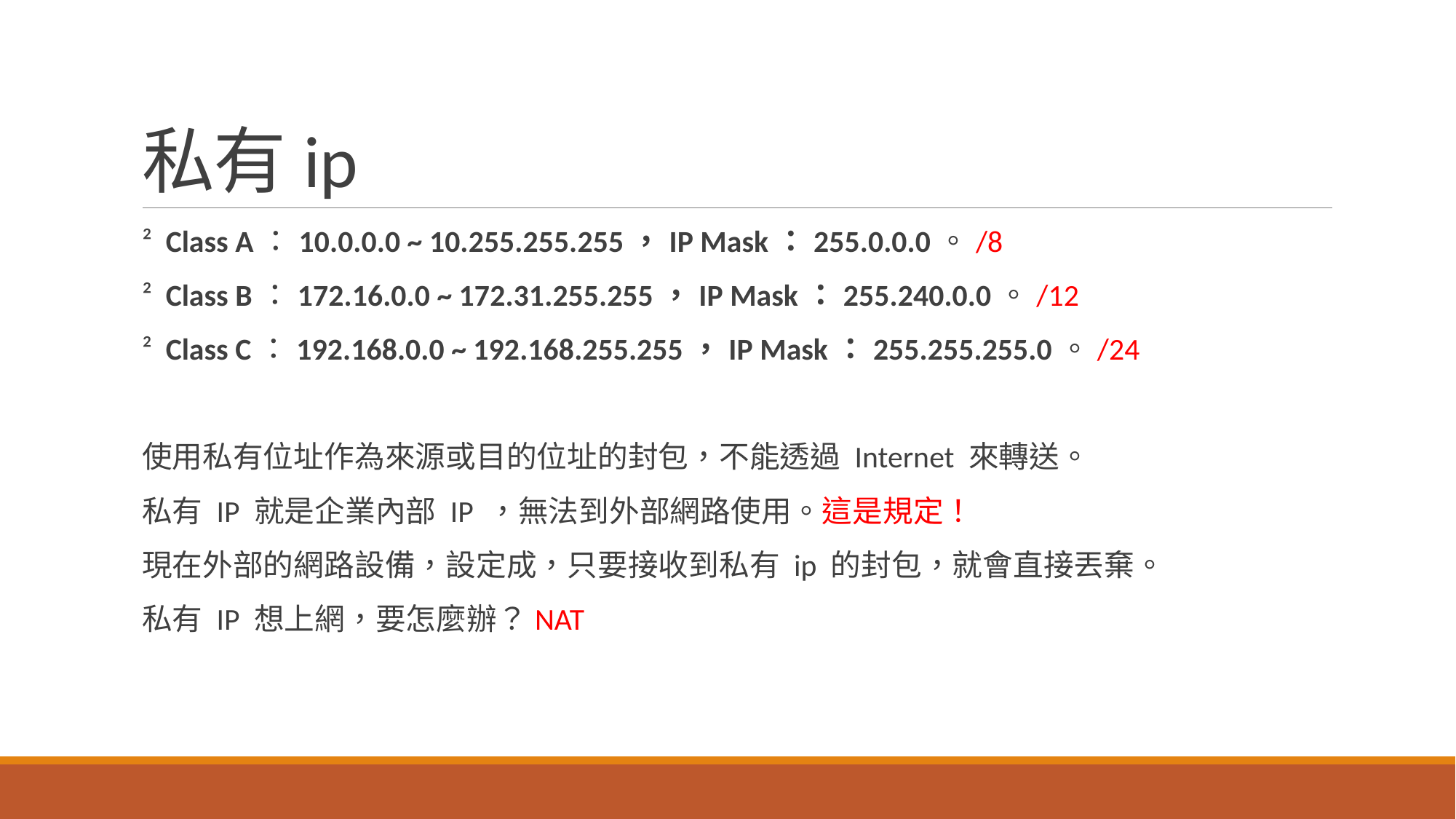

# 私有ip
²  Class A：10.0.0.0 ~ 10.255.255.255，IP Mask：255.0.0.0。/8
²  Class B：172.16.0.0 ~ 172.31.255.255，IP Mask：255.240.0.0。/12
²  Class C：192.168.0.0 ~ 192.168.255.255，IP Mask：255.255.255.0。/24

使用私有位址作為來源或目的位址的封包，不能透過 Internet 來轉送。
私有 IP 就是企業內部 IP ，無法到外部網路使用。這是規定！
現在外部的網路設備，設定成，只要接收到私有 ip 的封包，就會直接丟棄。
私有 IP 想上網，要怎麼辦？NAT